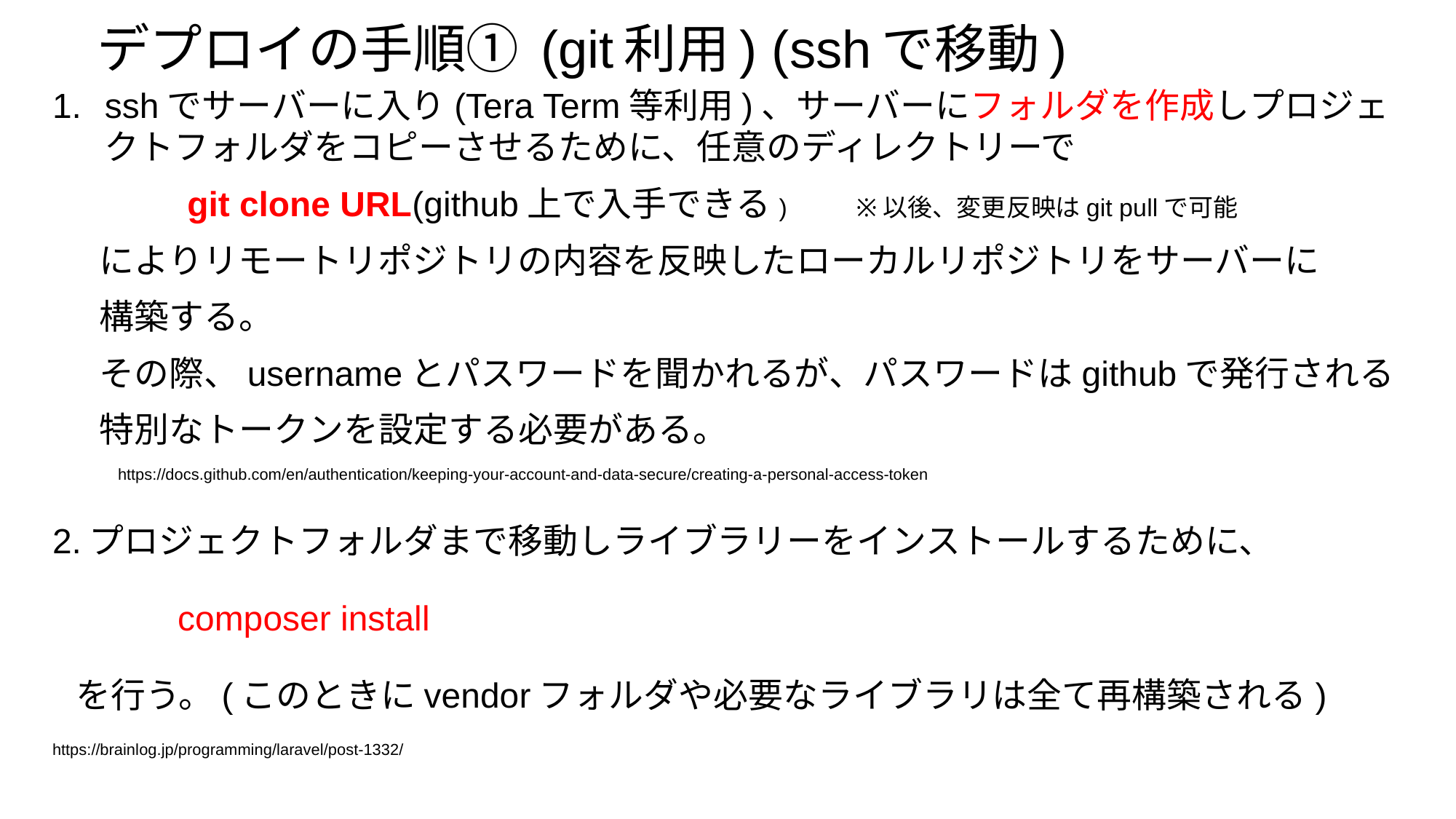

# デプロイの手順① (git利用) (sshで移動)
sshでサーバーに入り(Tera Term等利用)、サーバーにフォルダを作成しプロジェクトフォルダをコピーさせるために、任意のディレクトリーで
              git clone URL(github上で入手できる)          ※以後、変更反映はgit pullで可能
     によりリモートリポジトリの内容を反映したローカルリポジトリをサーバーに
     構築する。
     その際、usernameとパスワードを聞かれるが、パスワードはgithubで発行される
     特別なトークンを設定する必要がある。
               https://docs.github.com/en/authentication/keeping-your-account-and-data-secure/creating-a-personal-access-token
2.プロジェクトフォルダまで移動しライブラリーをインストールするために、
             composer install
  を行う。(このときにvendorフォルダや必要なライブラリは全て再構築される)
https://brainlog.jp/programming/laravel/post-1332/